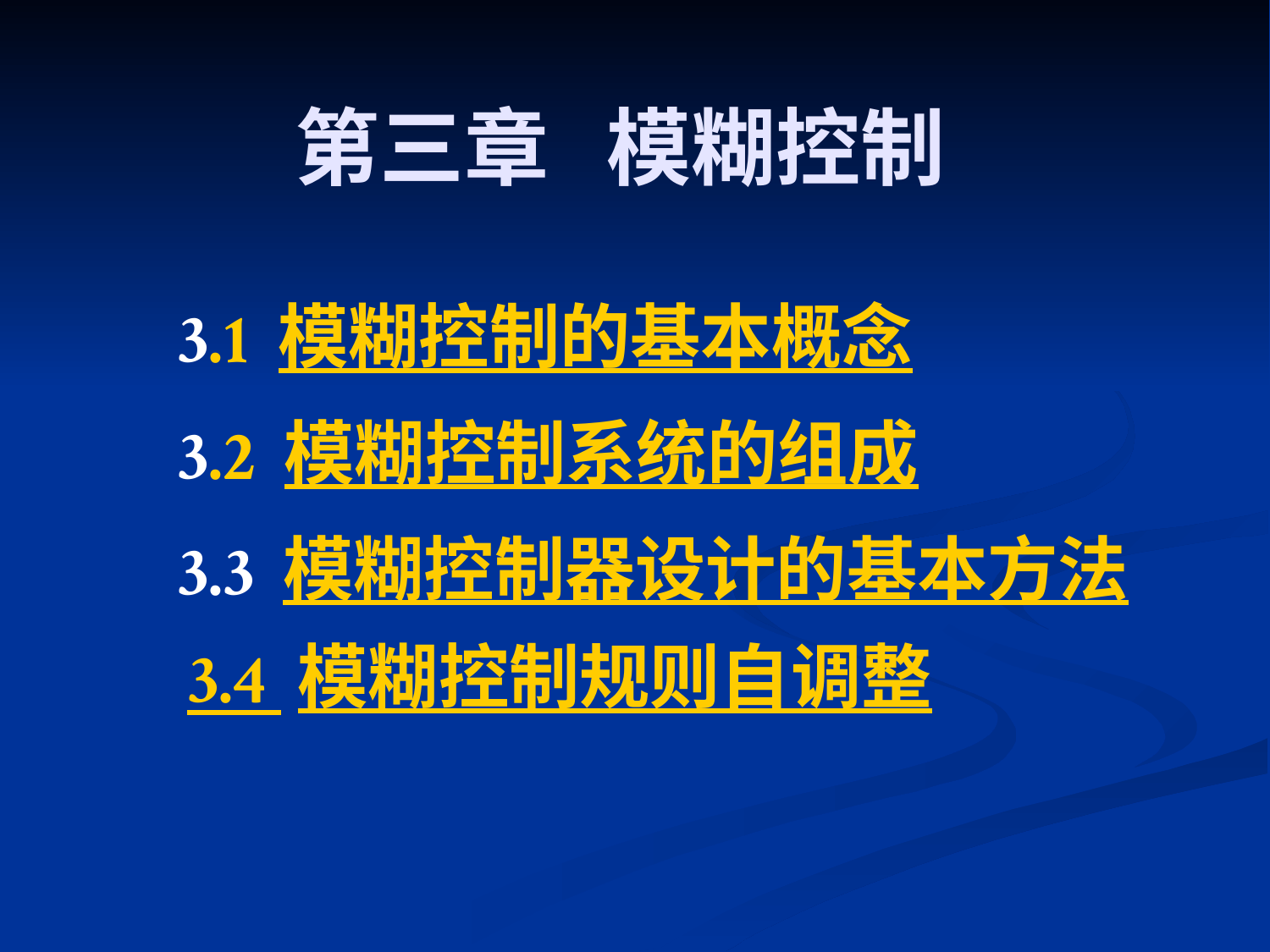

# 第三章   模糊控制
3.1  模糊控制的基本概念
3.2  模糊控制系统的组成
3.3  模糊控制器设计的基本方法
3.4 模糊控制规则自调整